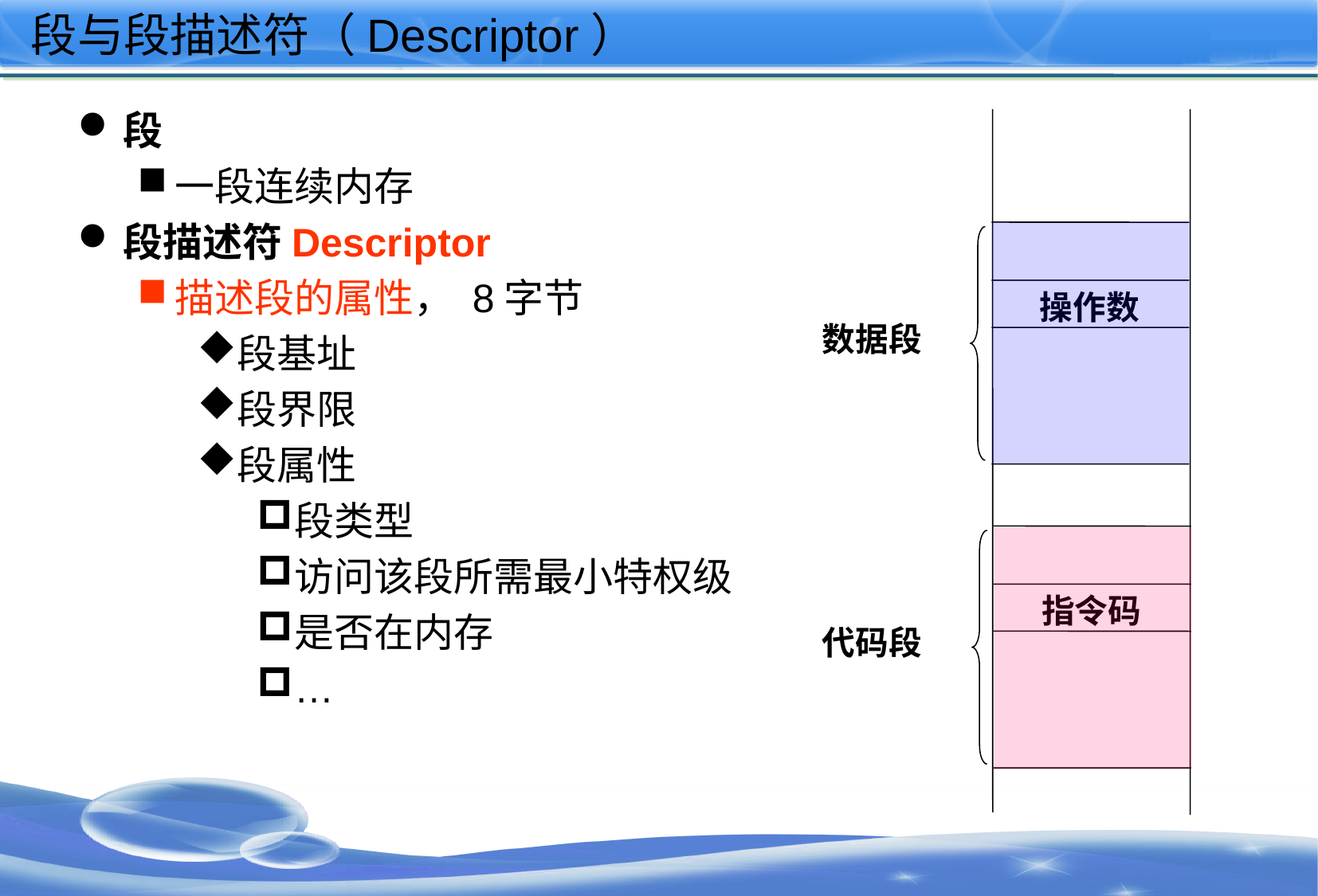

# 段与段描述符（Descriptor）
段
一段连续内存
段描述符Descriptor
描述段的属性， 8字节
段基址
段界限
段属性
段类型
访问该段所需最小特权级
是否在内存
…

操作数
数据段

指令码
代码段